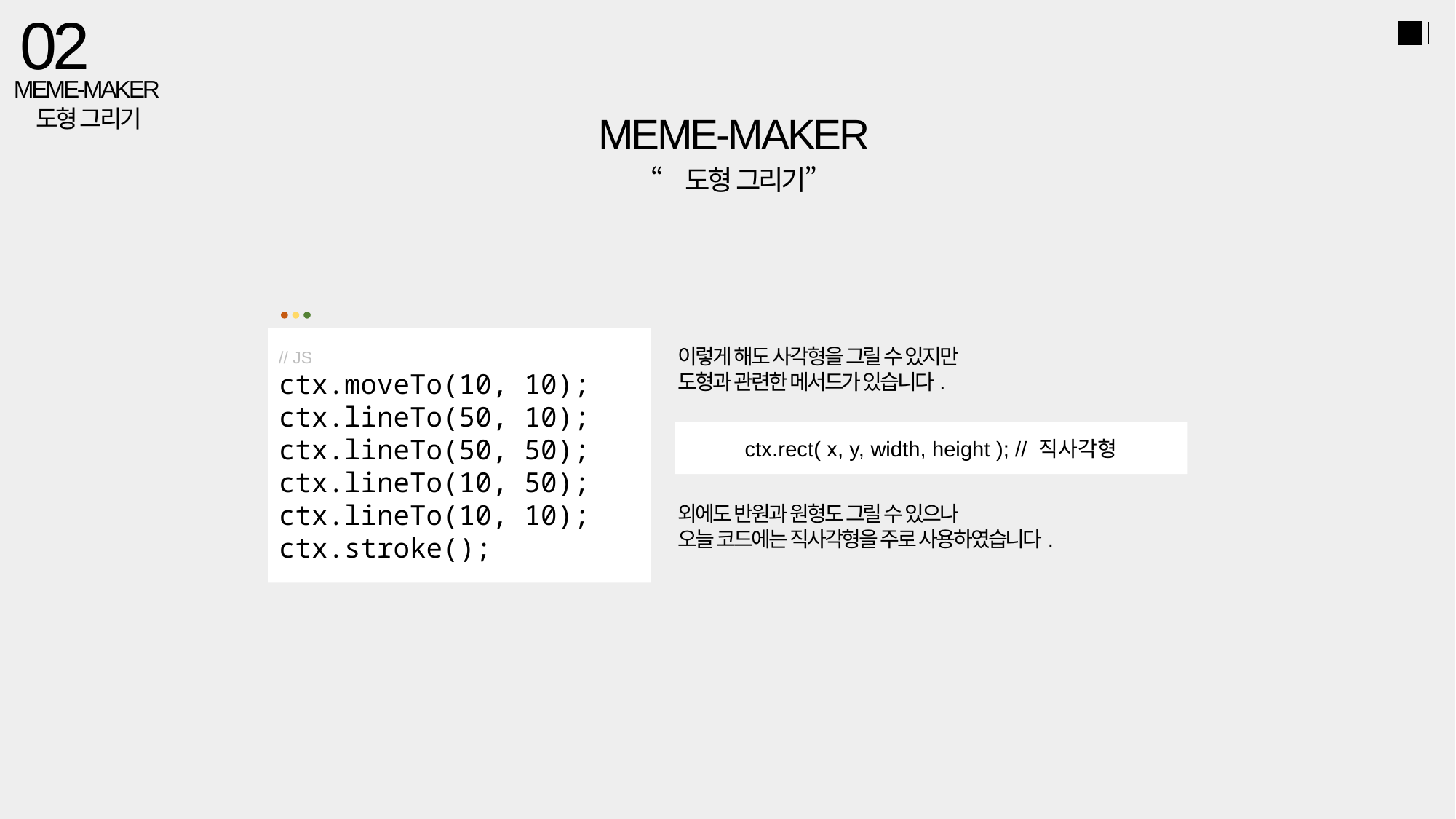

02
 MEME-MAKER
 도형 그리기

MEME-MAKER
“도형 그리기”

// JS
ctx.moveTo(10, 10);
ctx.lineTo(50, 10);
ctx.lineTo(50, 50);
ctx.lineTo(10, 50);
ctx.lineTo(10, 10);
ctx.stroke();
이렇게 해도 사각형을 그릴 수 있지만
도형과 관련한 메서드가 있습니다.
ctx.rect( x, y, width, height ); // 직사각형
외에도 반원과 원형도 그릴 수 있으나
오늘 코드에는 직사각형을 주로 사용하였습니다.